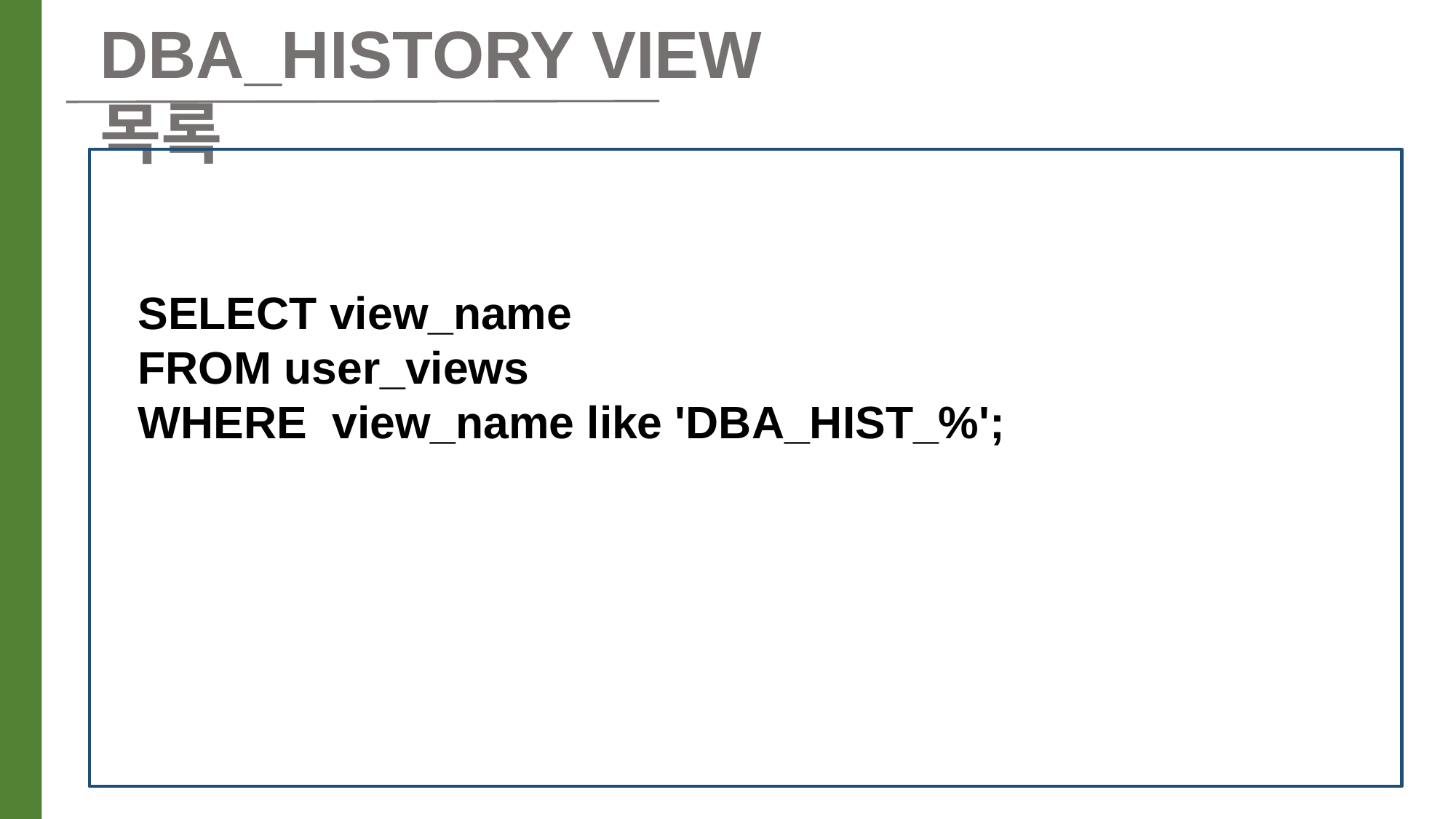

DBA_HISTORY VIEW 목록

   SELECT view_name
   FROM user_views
   WHERE  view_name like 'DBA_HIST_%';